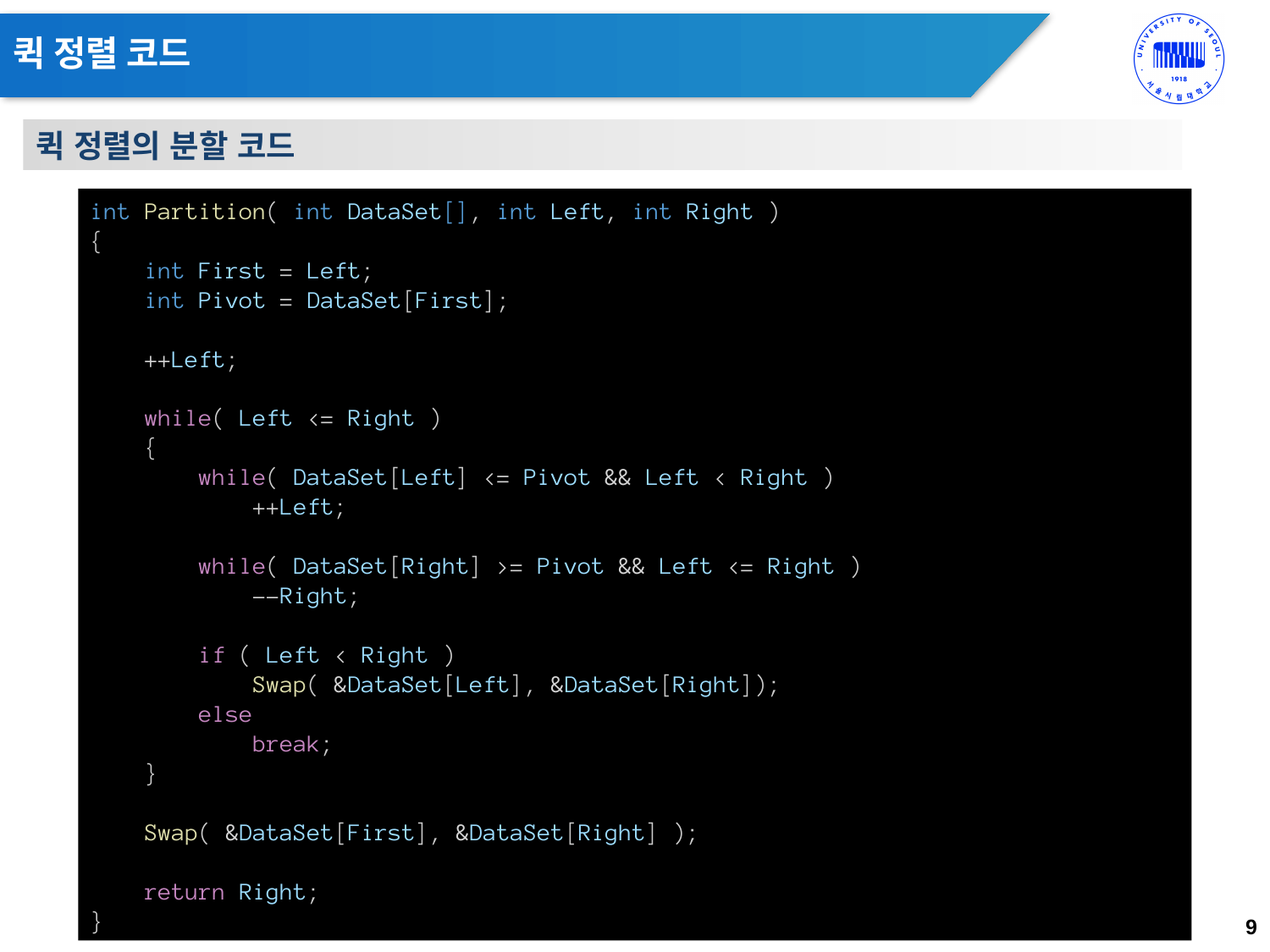

# 퀵 정렬 코드
퀵 정렬의 분할 코드
int Partition( int DataSet[], int Left, int Right )
{
    int First = Left;
    int Pivot = DataSet[First];
    ++Left;
    while( Left <= Right )
    {
        while( DataSet[Left] <= Pivot && Left < Right )
            ++Left;
        while( DataSet[Right] >= Pivot && Left <= Right )
            --Right;
        if ( Left < Right )
            Swap( &DataSet[Left], &DataSet[Right]);
        else
            break;
    }
    Swap( &DataSet[First], &DataSet[Right] );
    return Right;
}
9